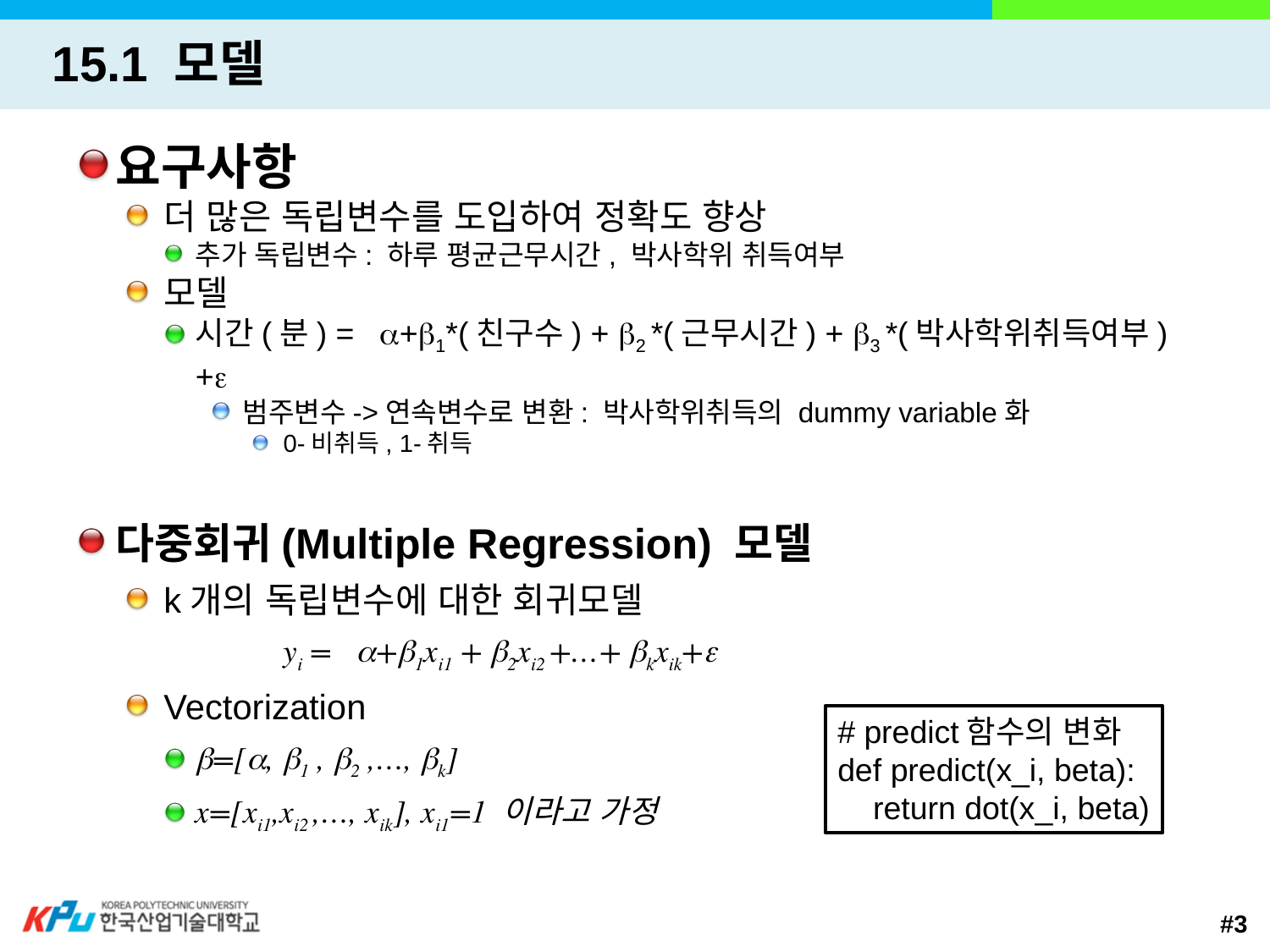

# 15.1 모델
요구사항
더 많은 독립변수를 도입하여 정확도 향상
추가 독립변수: 하루 평균근무시간, 박사학위 취득여부
모델
시간(분) =  α+β1*(친구수) + β2 *(근무시간) + β3 *(박사학위취득여부)+ε
범주변수->연속변수로 변환: 박사학위취득의 dummy variable화
0-비취득, 1-취득

다중회귀(Multiple Regression) 모델
k개의 독립변수에 대한 회귀모델
	yi =  α+β1xi1 + β2xi2 +…+ βkxik+ε
Vectorization
β=[α, β1 , β2 ,…, βk]
x=[xi1,xi2 ,…, xik], xi1=1 이라고 가정

# predict함수의 변화
def predict(x_i, beta):
    return dot(x_i, beta)